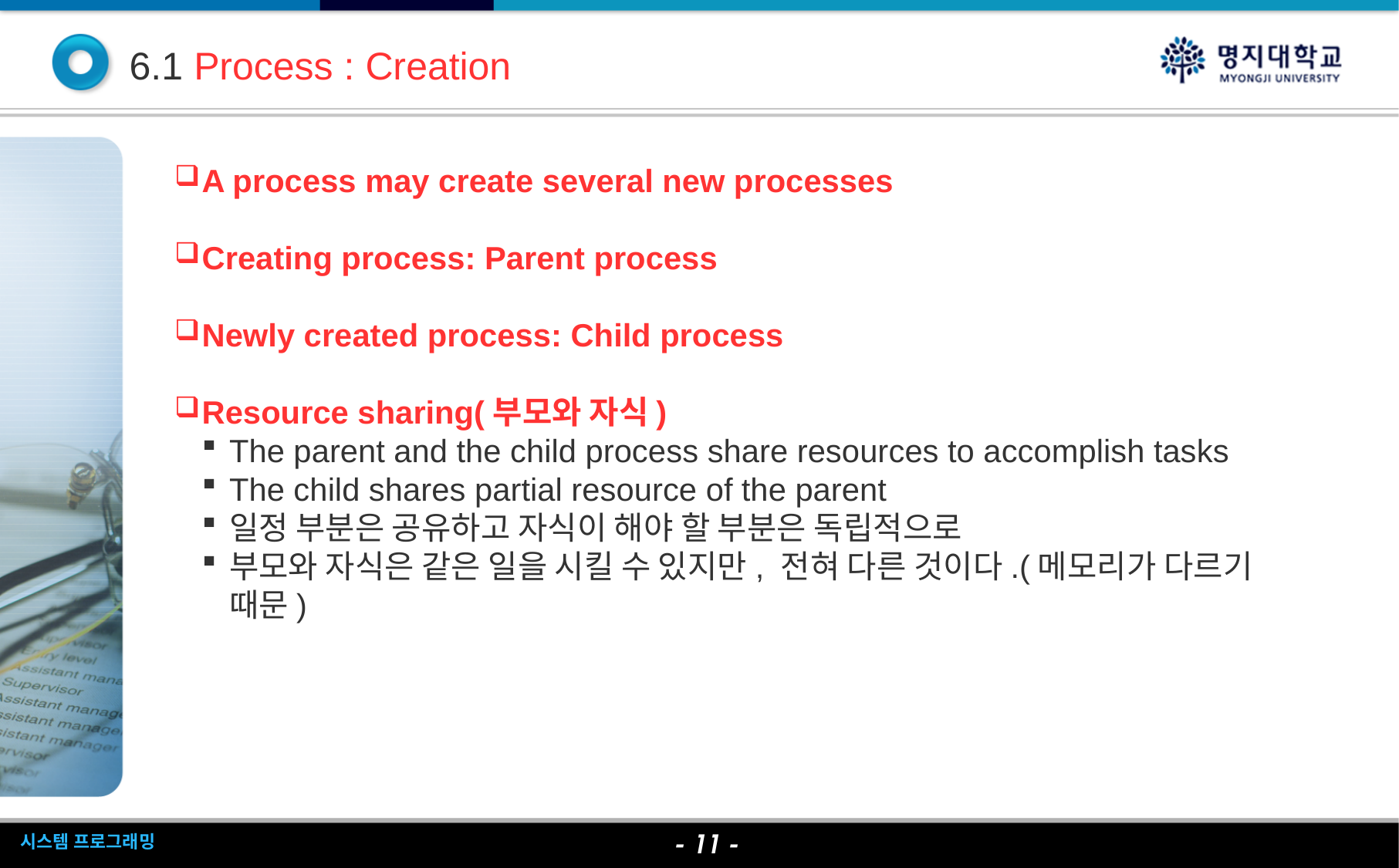

6.1 Process : Creation
A process may create several new processes

Creating process: Parent process

Newly created process: Child process

Resource sharing(부모와 자식)
The parent and the child process share resources to accomplish tasks
The child shares partial resource of the parent
일정 부분은 공유하고 자식이 해야 할 부분은 독립적으로
부모와 자식은 같은 일을 시킬 수 있지만, 전혀 다른 것이다.(메모리가 다르기 때문)
- 11 -